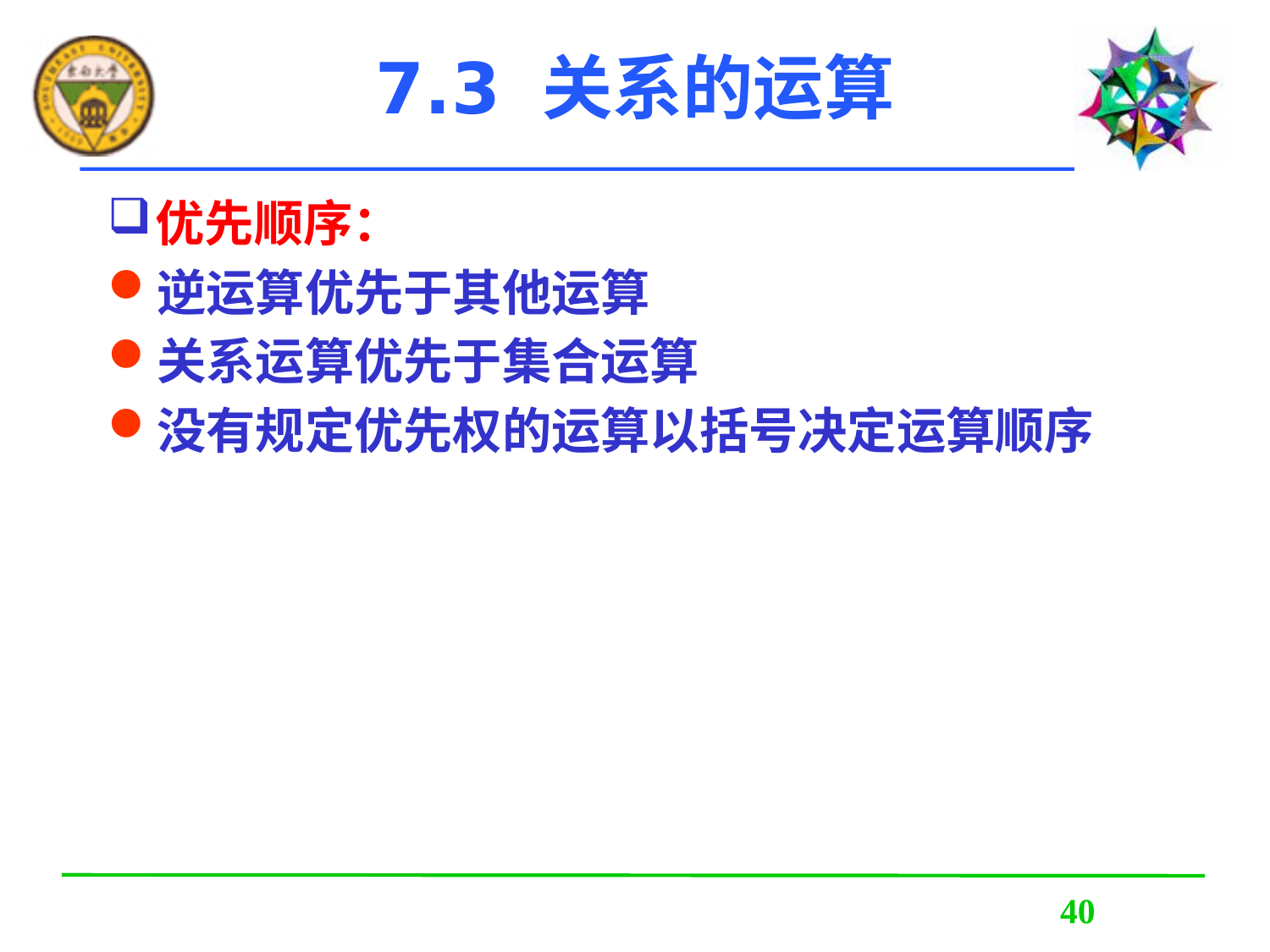

# 7.3 关系的运算
优先顺序：
逆运算优先于其他运算
关系运算优先于集合运算
没有规定优先权的运算以括号决定运算顺序